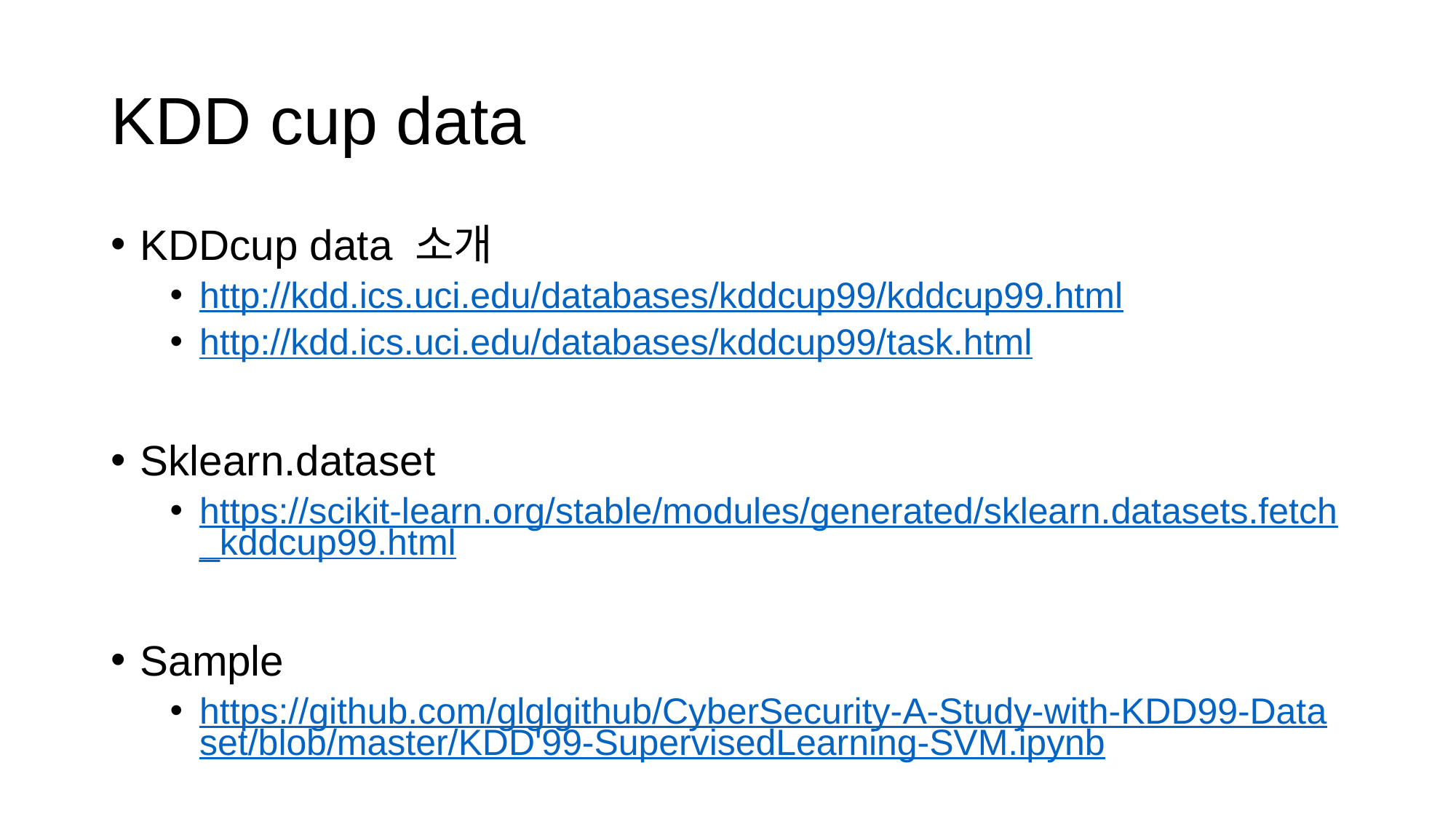

# KDD cup data
KDDcup data 소개
http://kdd.ics.uci.edu/databases/kddcup99/kddcup99.html
http://kdd.ics.uci.edu/databases/kddcup99/task.html

Sklearn.dataset
https://scikit-learn.org/stable/modules/generated/sklearn.datasets.fetch_kddcup99.html

Sample
https://github.com/glglgithub/CyberSecurity-A-Study-with-KDD99-Dataset/blob/master/KDD'99-SupervisedLearning-SVM.ipynb